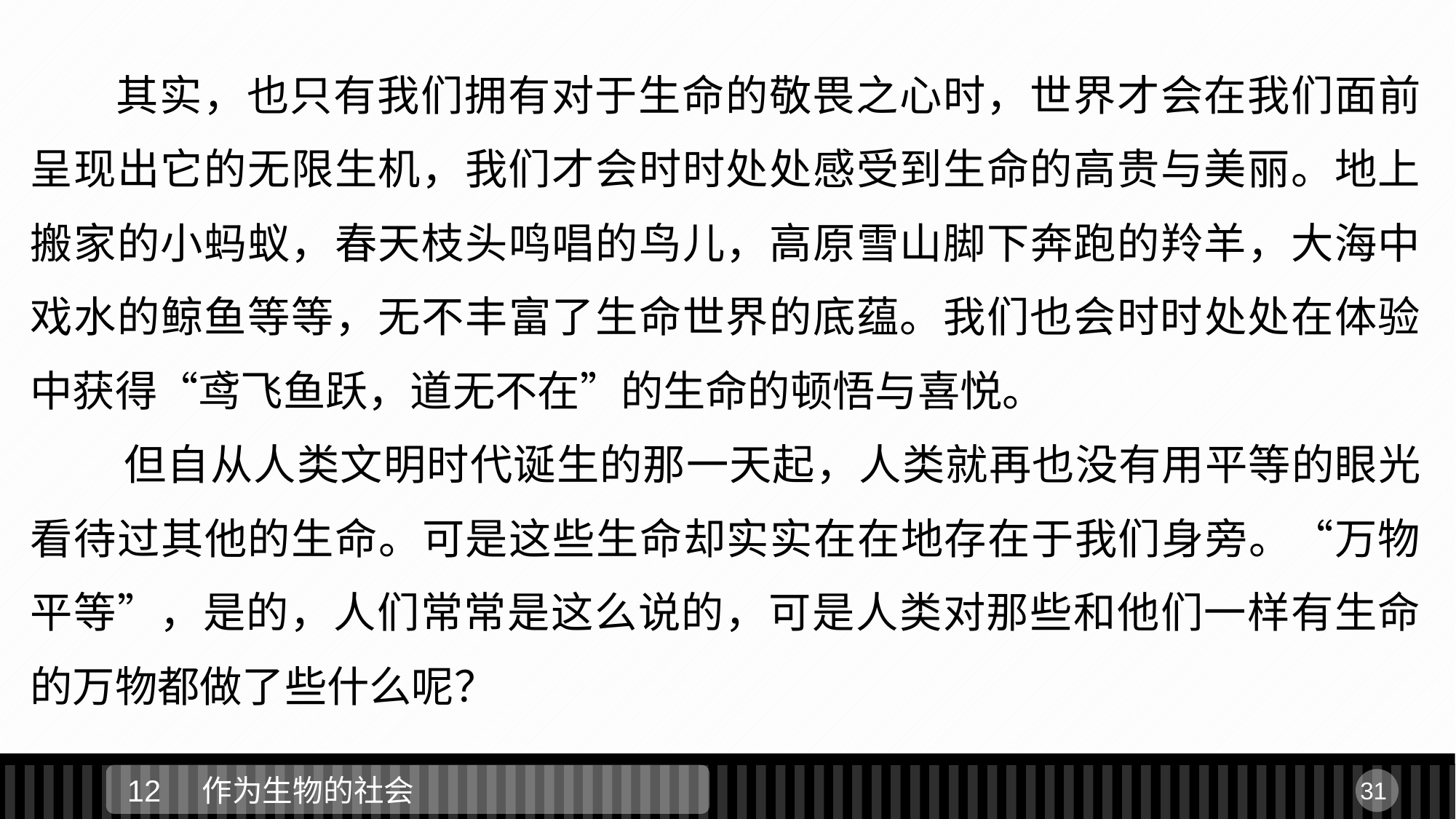

其实，也只有我们拥有对于生命的敬畏之心时，世界才会在我们面前呈现出它的无限生机，我们才会时时处处感受到生命的高贵与美丽。地上搬家的小蚂蚁，春天枝头鸣唱的鸟儿，高原雪山脚下奔跑的羚羊，大海中戏水的鲸鱼等等，无不丰富了生命世界的底蕴。我们也会时时处处在体验中获得“鸢飞鱼跃，道无不在”的生命的顿悟与喜悦。
        但自从人类文明时代诞生的那一天起，人类就再也没有用平等的眼光看待过其他的生命。可是这些生命却实实在在地存在于我们身旁。“万物平等”，是的，人们常常是这么说的，可是人类对那些和他们一样有生命的万物都做了些什么呢？